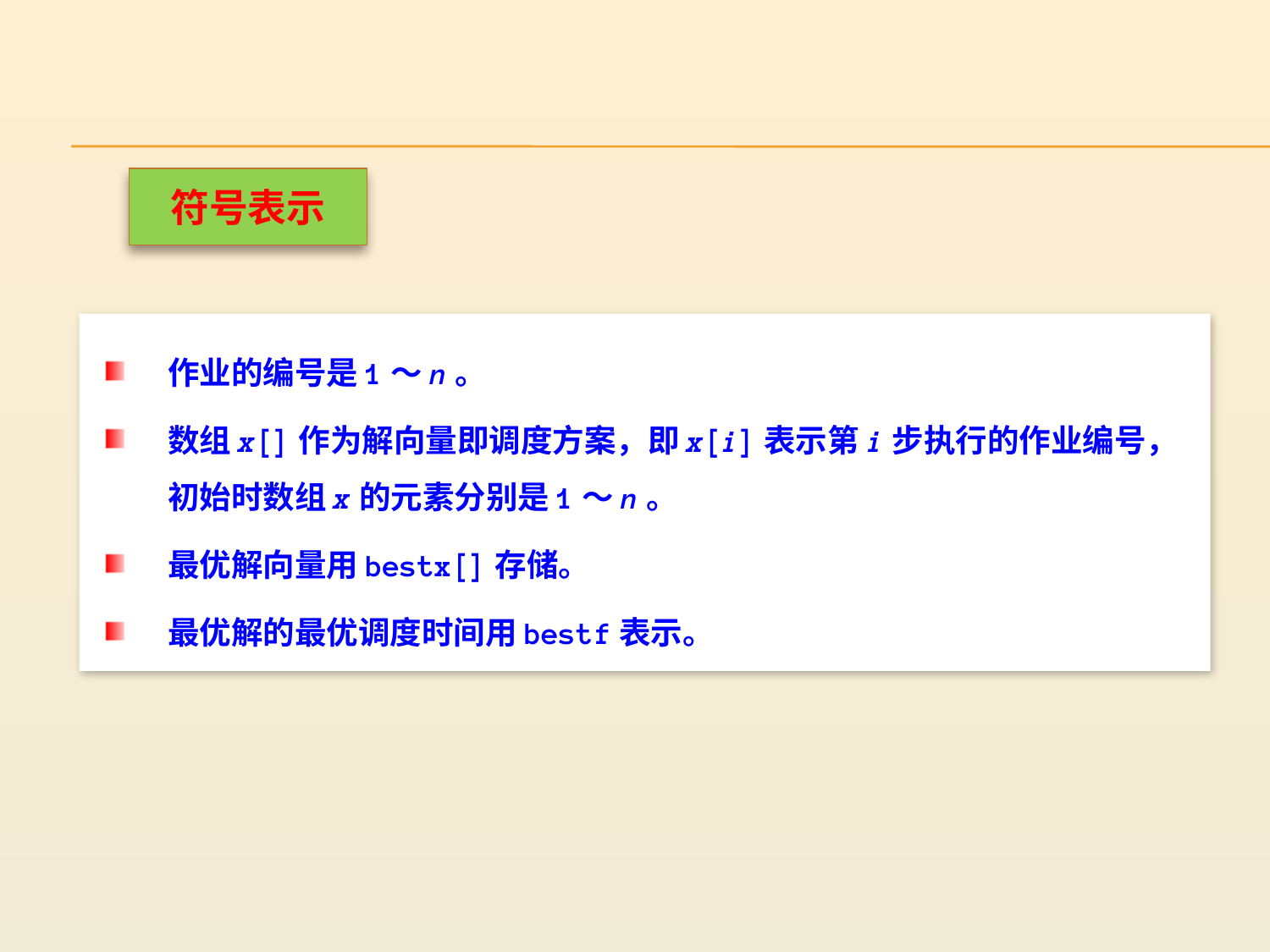

符号表示
作业的编号是1～n。
数组x[]作为解向量即调度方案，即x[i]表示第i步执行的作业编号，初始时数组x的元素分别是1～n。
最优解向量用bestx[]存储。
最优解的最优调度时间用bestf表示。